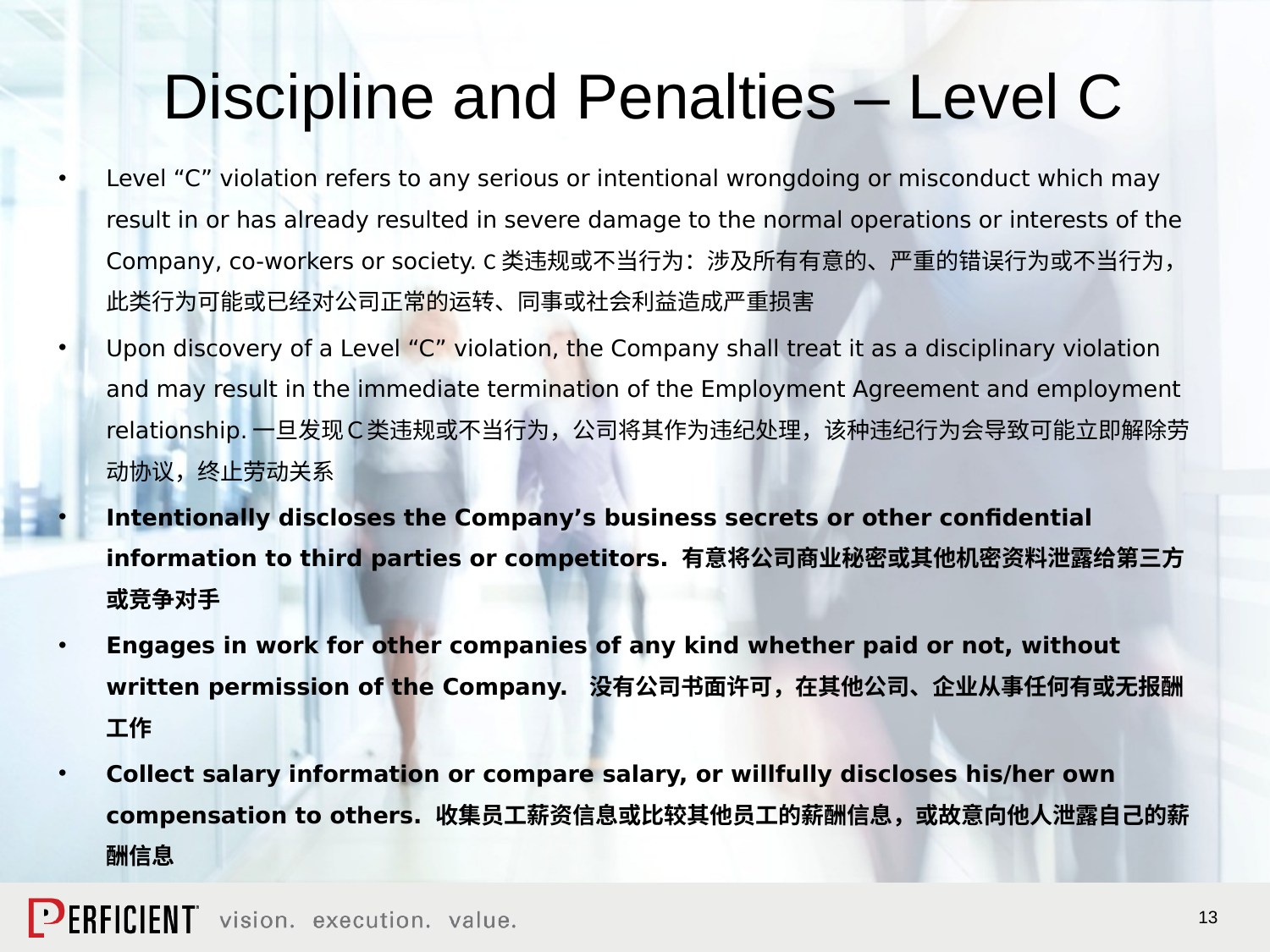

# Discipline and Penalties – Level C
Level “C” violation refers to any serious or intentional wrongdoing or misconduct which may result in or has already resulted in severe damage to the normal operations or interests of the Company, co-workers or society. C类违规或不当行为：涉及所有有意的、严重的错误行为或不当行为，此类行为可能或已经对公司正常的运转、同事或社会利益造成严重损害
Upon discovery of a Level “C” violation, the Company shall treat it as a disciplinary violation and may result in the immediate termination of the Employment Agreement and employment relationship.一旦发现Ｃ类违规或不当行为，公司将其作为违纪处理，该种违纪行为会导致可能立即解除劳动协议，终止劳动关系
Intentionally discloses the Company’s business secrets or other confidential information to third parties or competitors. 有意将公司商业秘密或其他机密资料泄露给第三方或竞争对手
Engages in work for other companies of any kind whether paid or not, without written permission of the Company.  没有公司书面许可，在其他公司、企业从事任何有或无报酬工作
Collect salary information or compare salary, or willfully discloses his/her own compensation to others. 收集员工薪资信息或比较其他员工的薪酬信息，或故意向他人泄露自己的薪酬信息